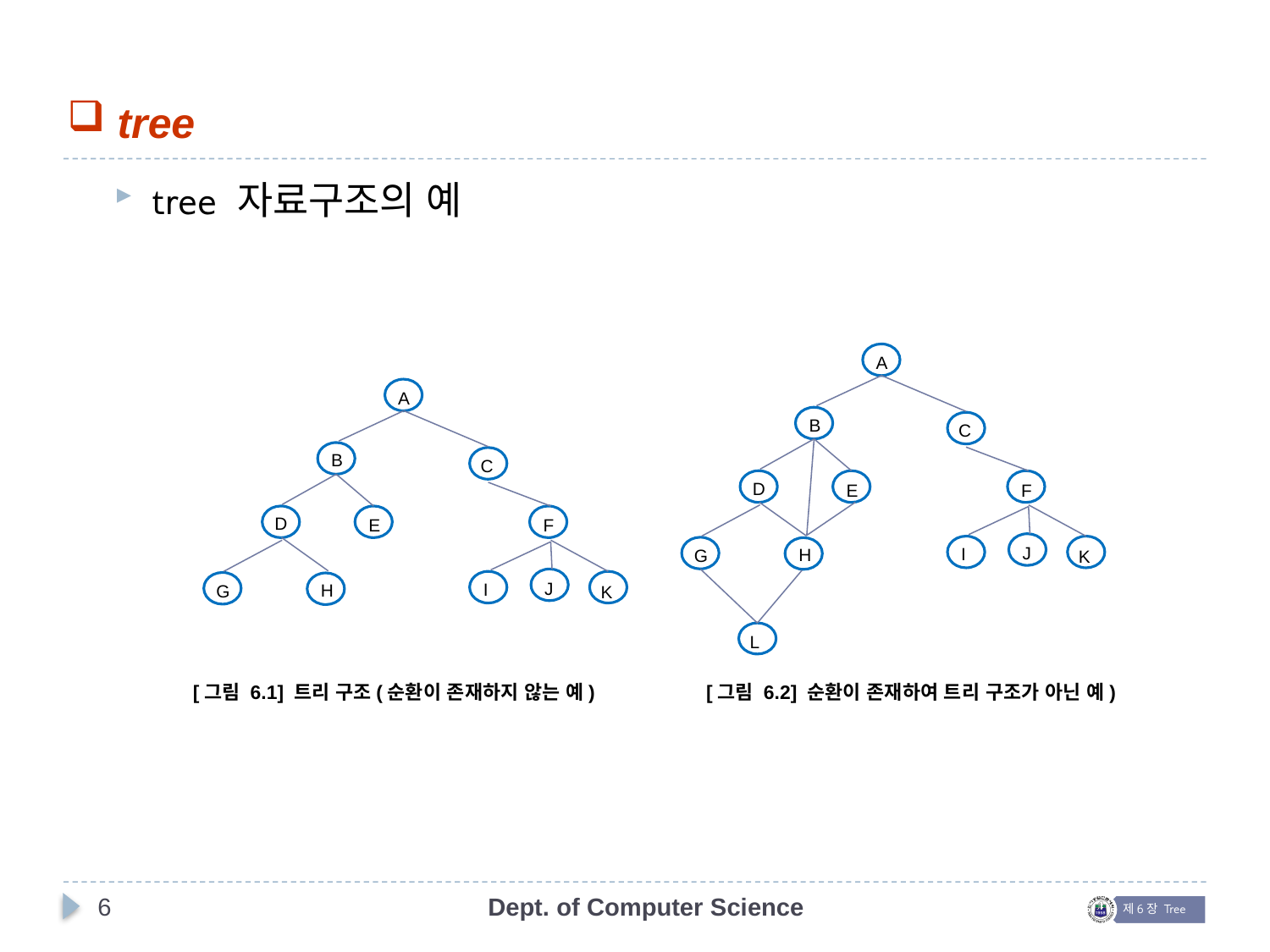

tree
tree 자료구조의 예

A

B

C

D

E
F

J
I
H

G
K

L

A

B

C

D

E
F

J
I
H

G
K

[그림 6.1] 트리 구조(순환이 존재하지 않는 예)
[그림 6.2] 순환이 존재하여 트리 구조가 아닌 예)
6
Dept. of Computer Science